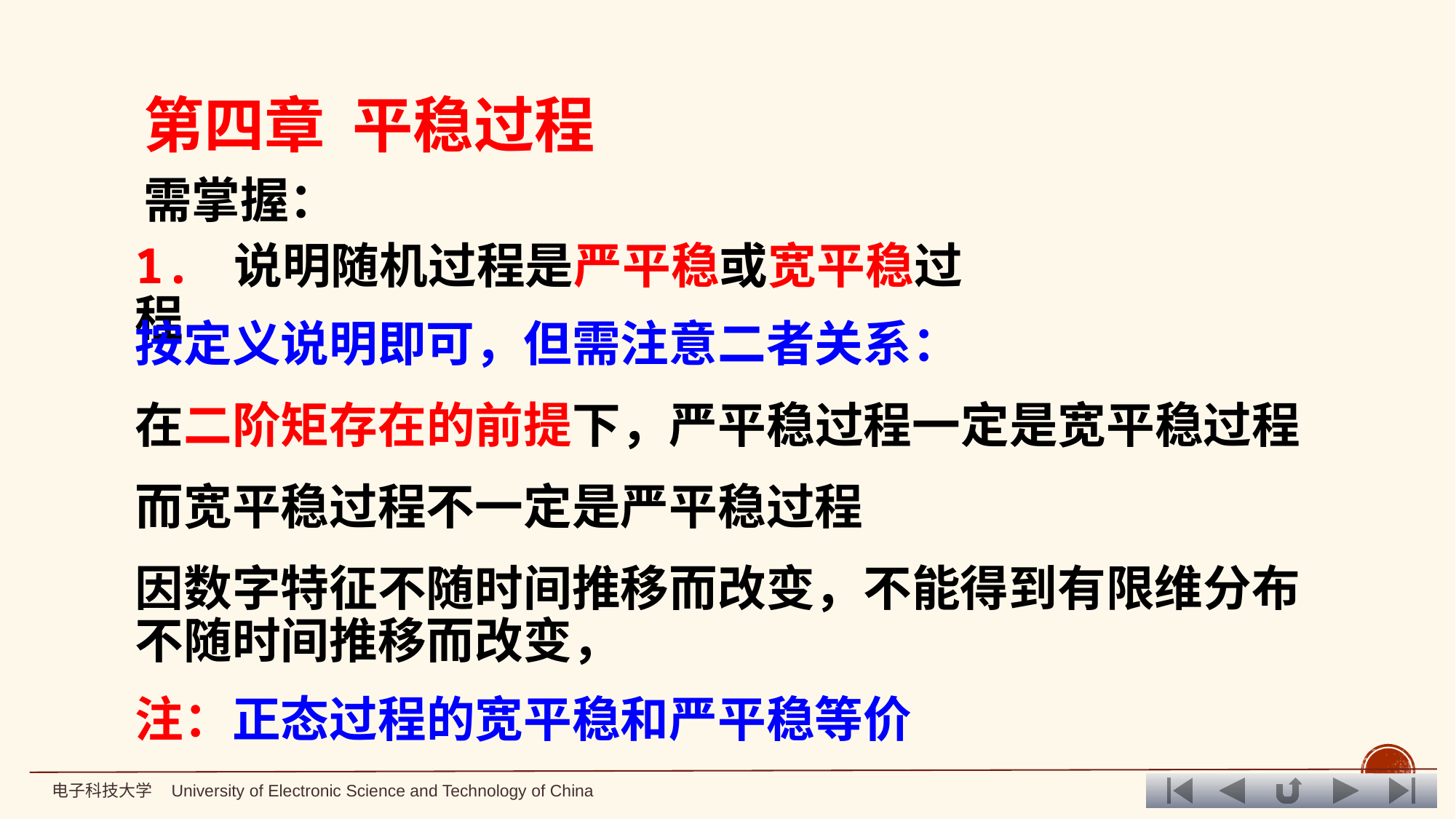

# 第四章  平稳过程
需掌握：
1. 说明随机过程是严平稳或宽平稳过程
按定义说明即可，但需注意二者关系：
在二阶矩存在的前提下，严平稳过程一定是宽平稳过程
而宽平稳过程不一定是严平稳过程
因数字特征不随时间推移而改变，不能得到有限维分布不随时间推移而改变，
注：正态过程的宽平稳和严平稳等价

电子科技大学    University of Electronic Science and Technology of China